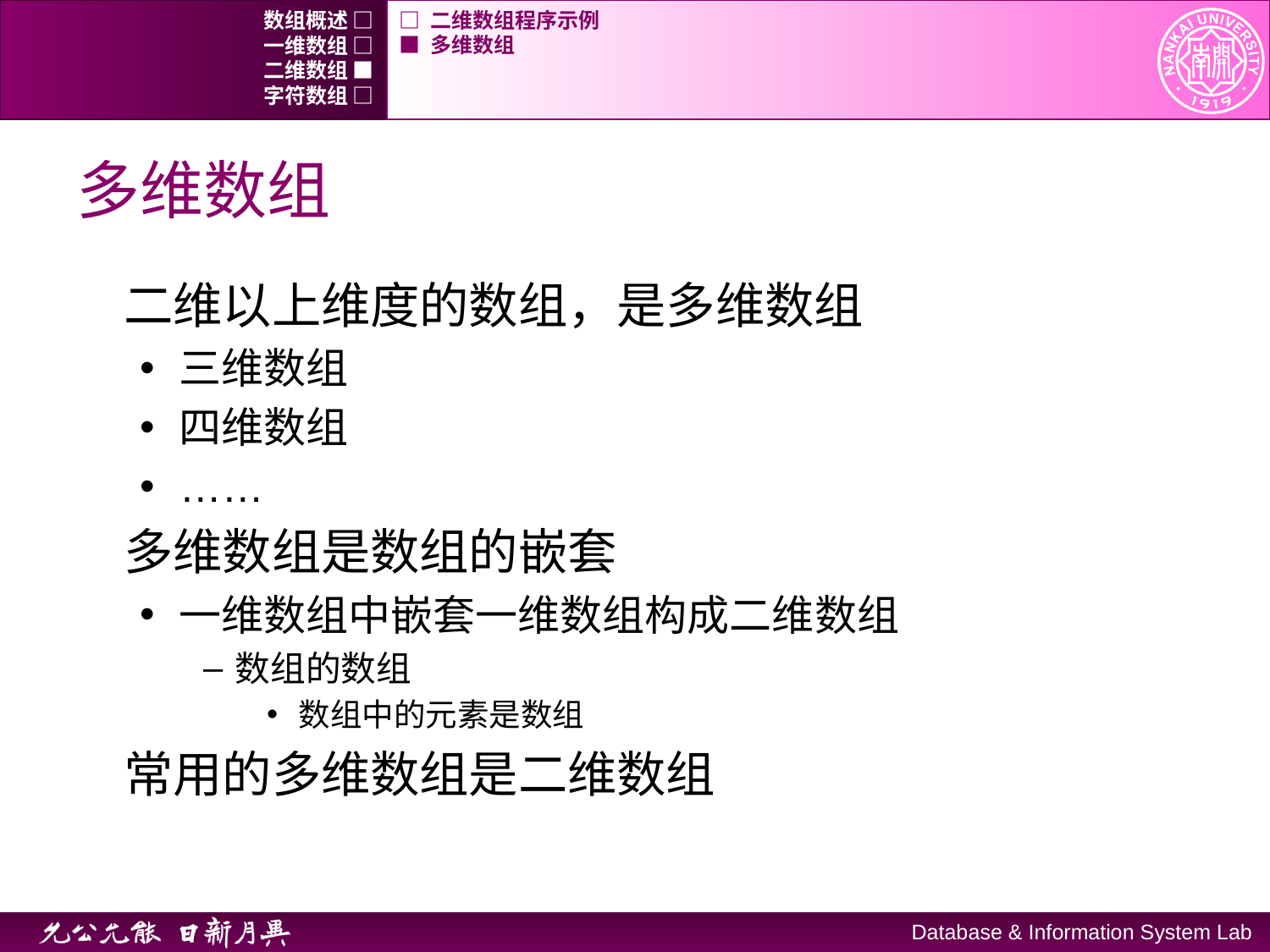

数组概述 □
□ 二维数组程序示例
一维数组 □
■ 多维数组
二维数组 ■

字符数组 □

# 多维数组
二维以上维度的数组，是多维数组
三维数组
四维数组
……
多维数组是数组的嵌套
一维数组中嵌套一维数组构成二维数组
数组的数组
数组中的元素是数组
常用的多维数组是二维数组